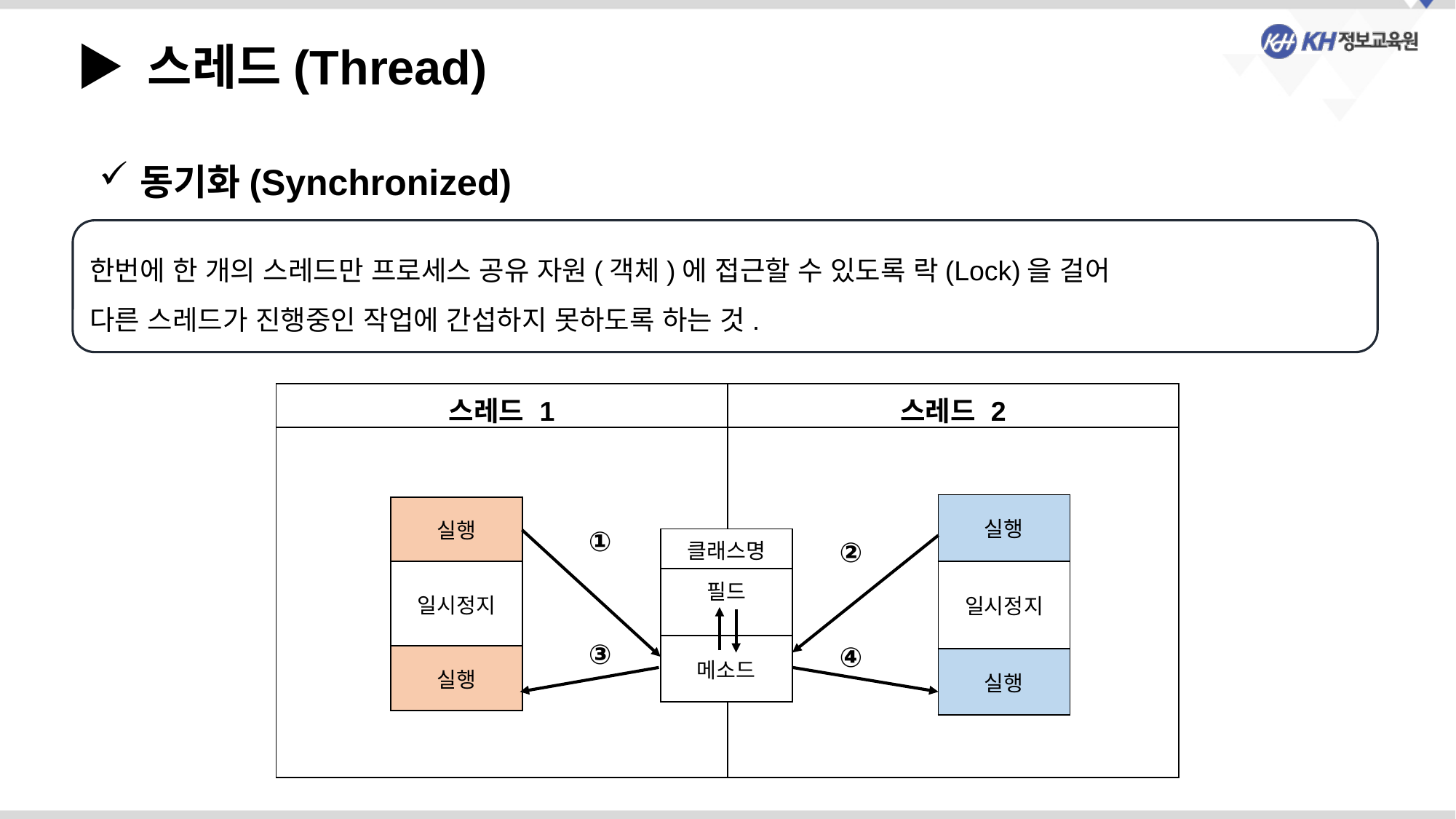

▶ 스레드(Thread)
동기화(Synchronized)
한번에 한 개의 스레드만 프로세스 공유 자원(객체)에 접근할 수 있도록 락(Lock)을 걸어
다른 스레드가 진행중인 작업에 간섭하지 못하도록 하는 것.
| 스레드 1 | 스레드 2 |
| --- | --- |
|  |  |
| 실행 |
| --- |
| 일시정지 |
| 실행 |
| 실행 |
| --- |
| 일시정지 |
| 실행 |
①
| 클래스명 |
| --- |
| 필드 |
| 메소드 |
②
③
④